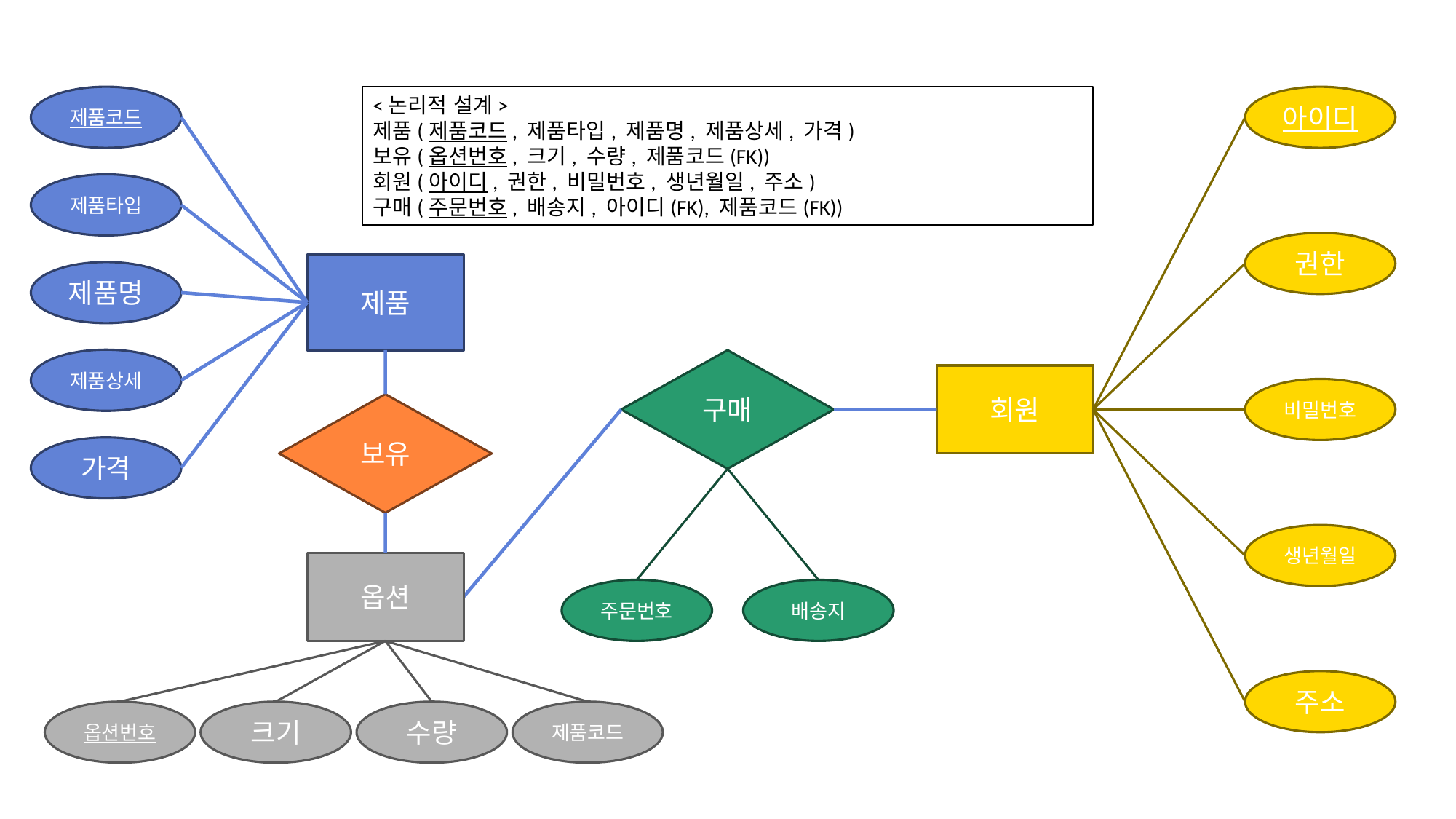

제품코드
<논리적 설계>
제품(제품코드, 제품타입, 제품명, 제품상세, 가격)
보유(옵션번호, 크기, 수량, 제품코드(FK))
회원(아이디, 권한, 비밀번호, 생년월일, 주소)
구매(주문번호, 배송지, 아이디(FK), 제품코드(FK))
아이디
권한
비밀번호
생년월일
주소
제품타입
제품
제품명
제품상세
구매
회원
보유
가격
옵션
주문번호
배송지
수량
옵션번호
크기
제품코드